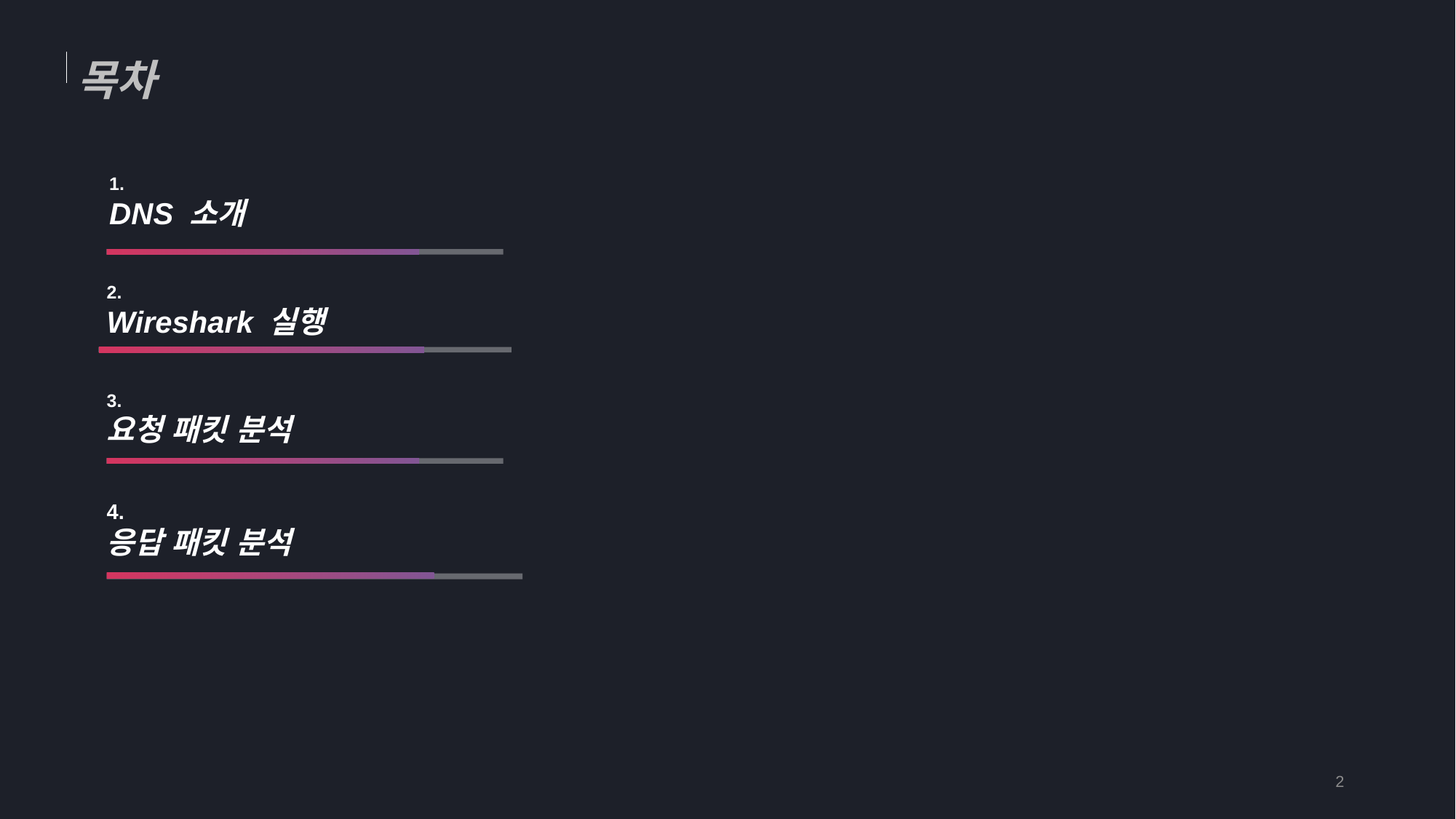

목차
1.
DNS 소개

2.
Wireshark 실행

3.
요청 패킷 분석

4.
응답 패킷 분석

2